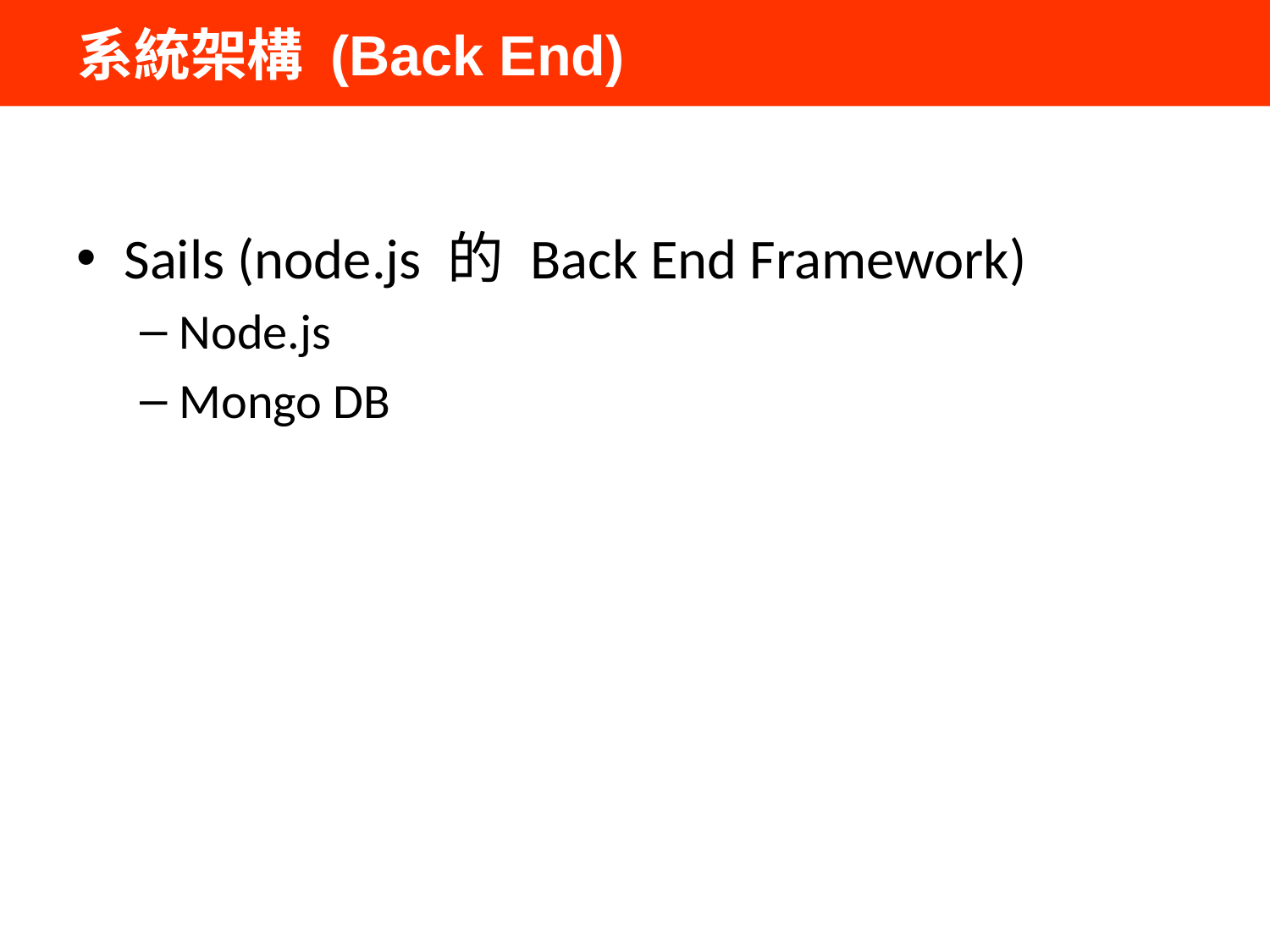

# 系統架構 (Back End)
Sails (node.js 的 Back End Framework)
Node.js
Mongo DB